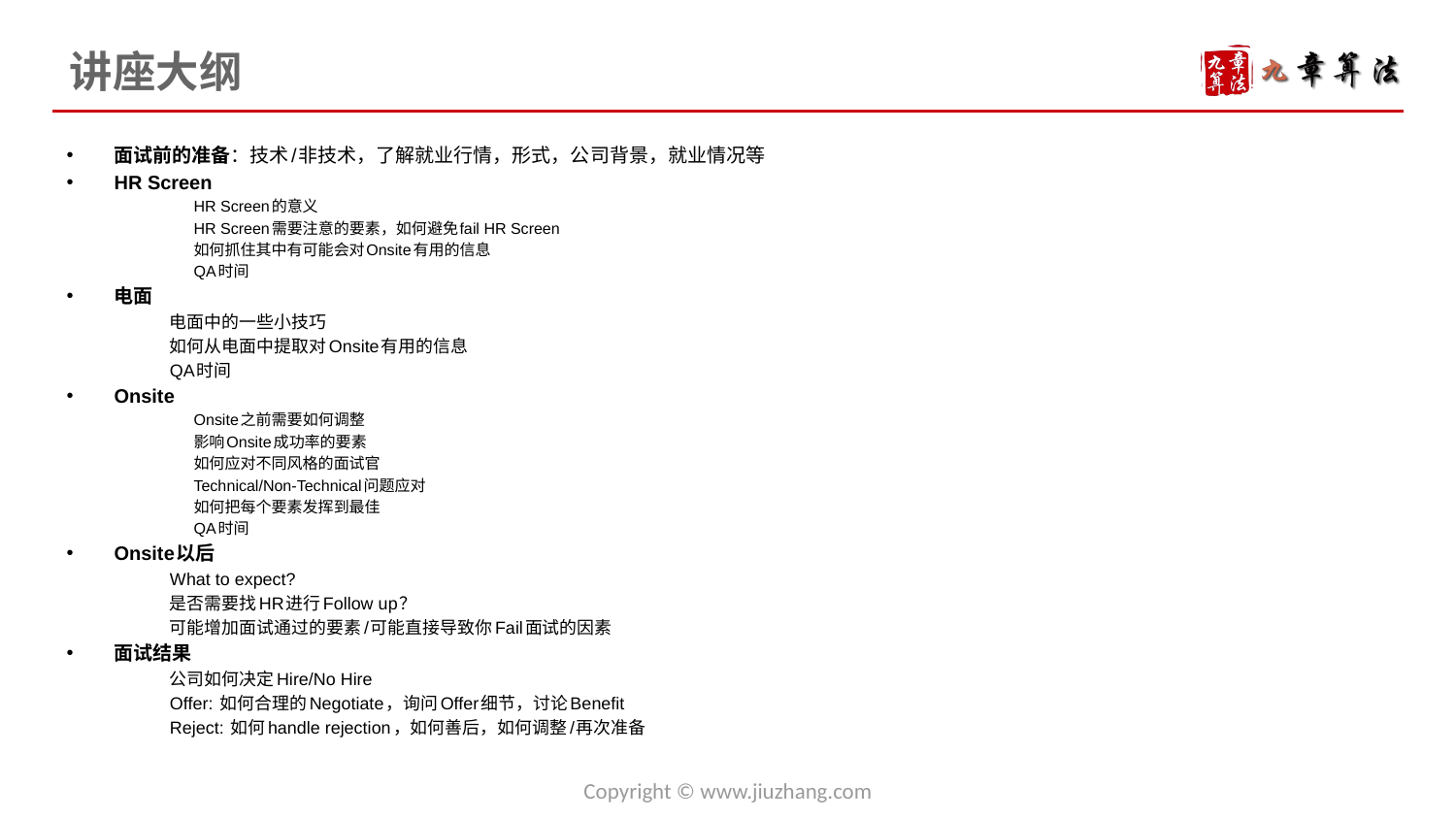

# 讲座大纲
面试前的准备：技术/非技术，了解就业行情，形式，公司背景，就业情况等
HR Screen
HR Screen的意义
HR Screen需要注意的要素，如何避免fail HR Screen
如何抓住其中有可能会对Onsite有用的信息
QA时间
电面
		电面中的一些小技巧
		如何从电面中提取对Onsite有用的信息
		QA时间
Onsite
Onsite之前需要如何调整
影响Onsite成功率的要素
如何应对不同风格的面试官
Technical/Non-Technical问题应对
如何把每个要素发挥到最佳
QA时间
Onsite以后
		What to expect?
		是否需要找HR进行Follow up？
		可能增加面试通过的要素/可能直接导致你Fail面试的因素
面试结果
		公司如何决定Hire/No Hire
		Offer: 如何合理的Negotiate，询问Offer细节，讨论Benefit
		Reject: 如何handle rejection，如何善后，如何调整/再次准备